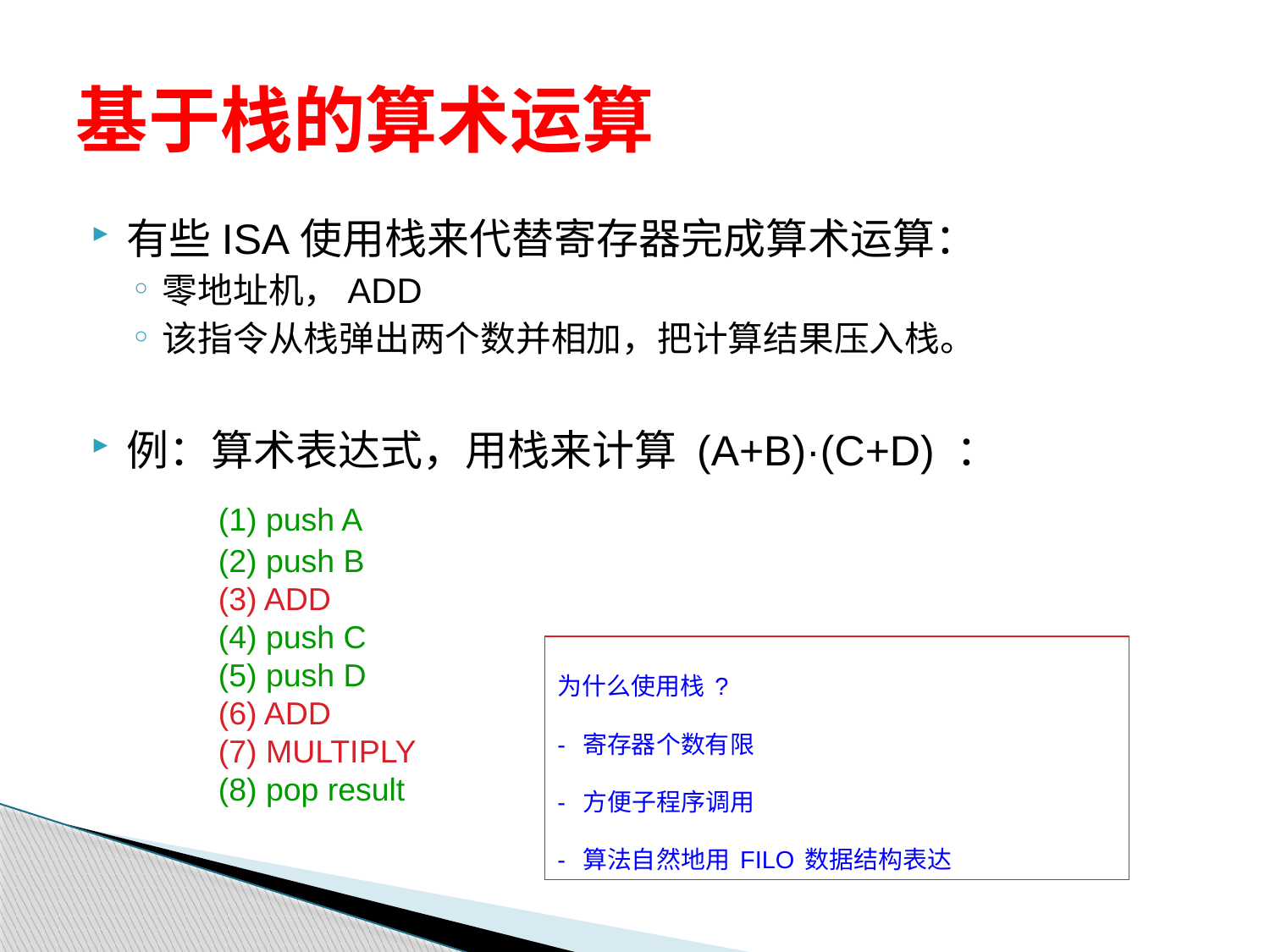

# 基于栈的算术运算
有些ISA使用栈来代替寄存器完成算术运算：
零地址机，ADD
该指令从栈弹出两个数并相加，把计算结果压入栈。

例：算术表达式，用栈来计算 (A+B)·(C+D) ：
	(1) push A
	(2) push B
	(3) ADD
	(4) push C
	(5) push D
	(6) ADD
	(7) MULTIPLY
	(8) pop result

为什么使用栈?
- 寄存器个数有限
- 方便子程序调用
- 算法自然地用FILO数据结构表达